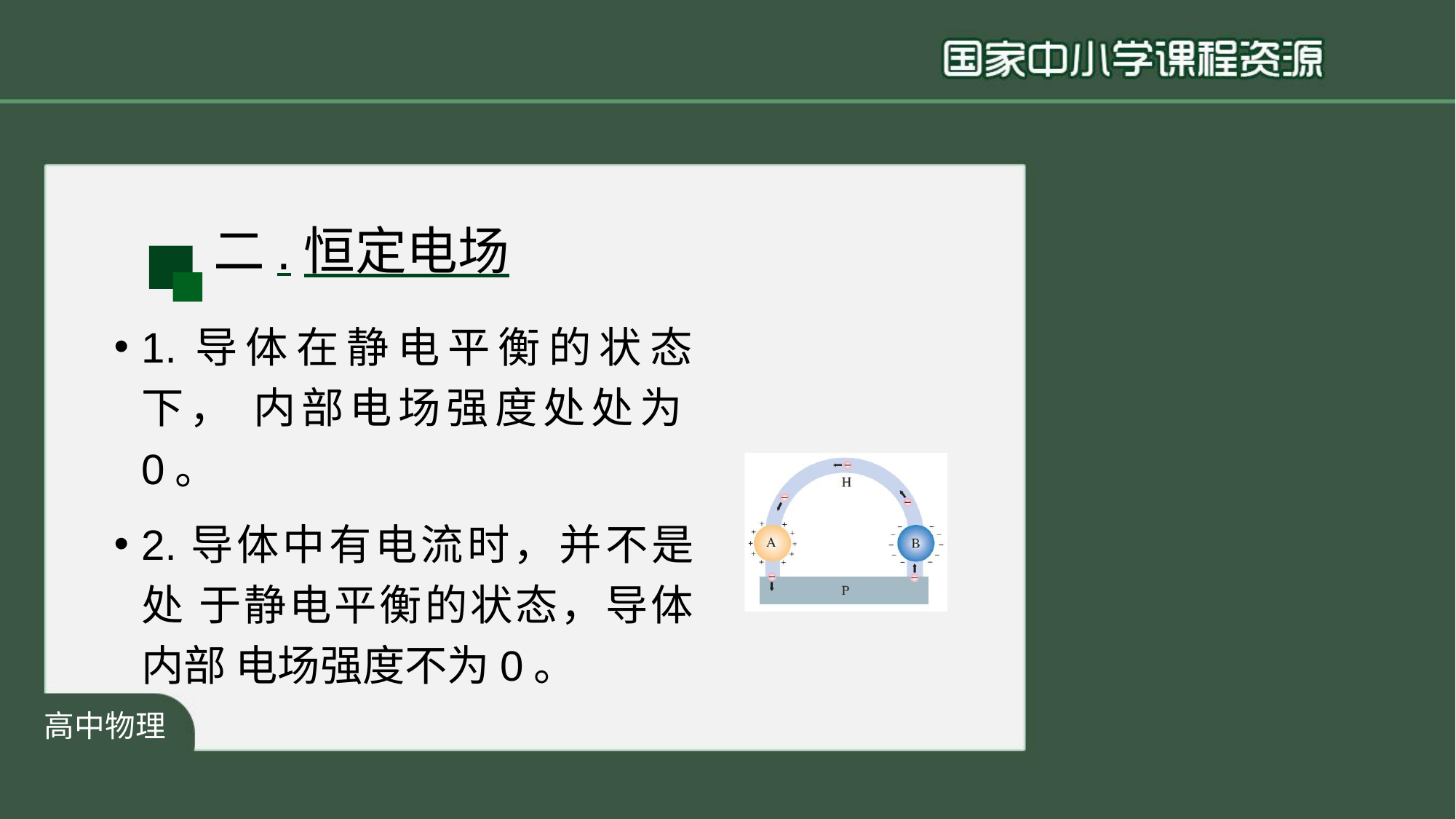

小学语文
# 二.恒定电场

1.导体在静电平衡的状态下， 内部电场强度处处为0。
2.导体中有电流时，并不是处 于静电平衡的状态，导体内部 电场强度不为0。

高中物理